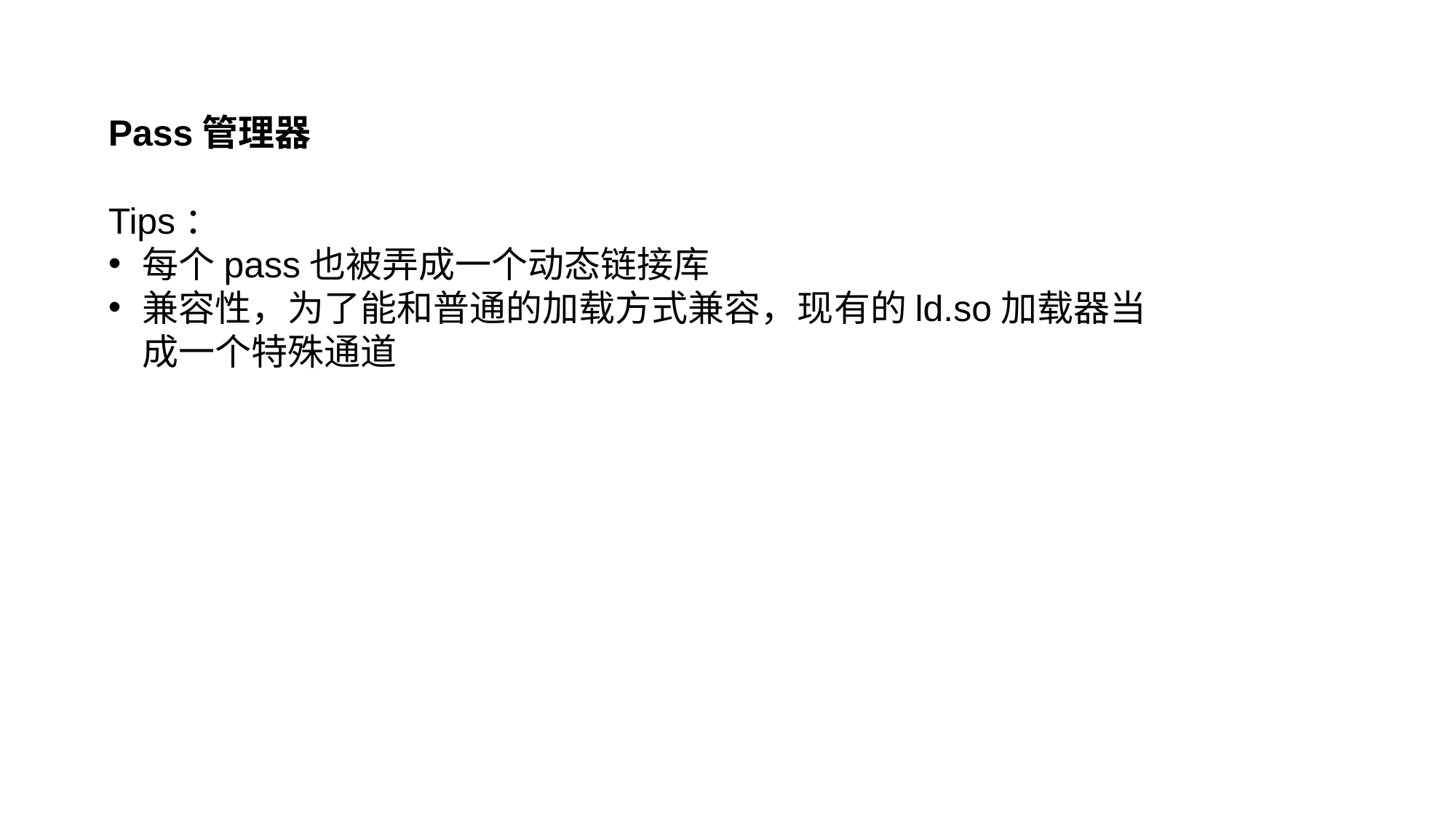

Pass管理器
Tips：
每个pass也被弄成一个动态链接库
兼容性，为了能和普通的加载方式兼容，现有的ld.so加载器当成一个特殊通道